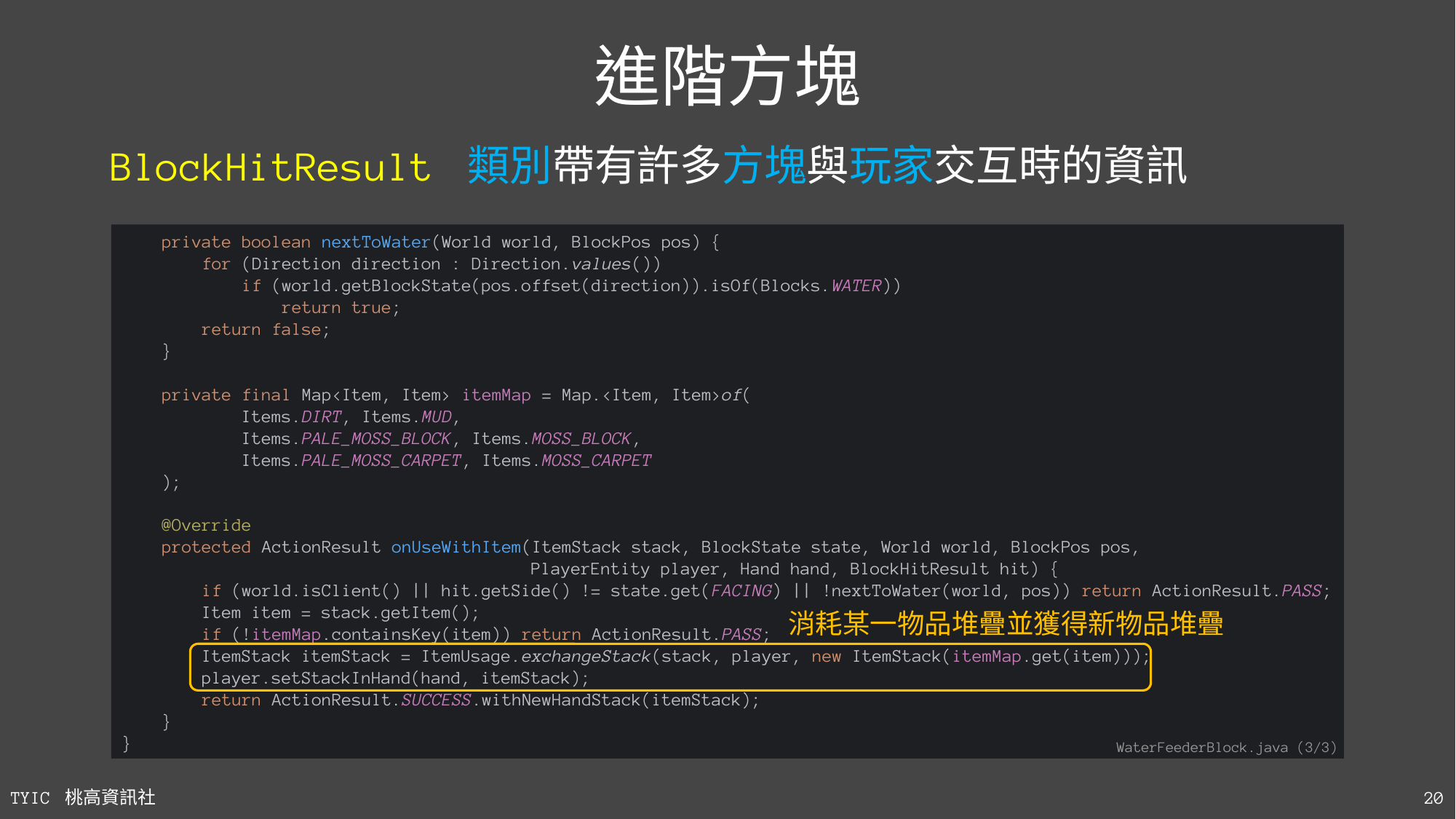

# 進階方塊
BlockHitResult 類別帶有許多方塊與玩家交互時的資訊
    private boolean nextToWater(World world, BlockPos pos) {
        for (Direction direction : Direction.values())
            if (world.getBlockState(pos.offset(direction)).isOf(Blocks.WATER))
                return true;
        return false;
    }
    private final Map<Item, Item> itemMap = Map.<Item, Item>of(
            Items.DIRT, Items.MUD,
            Items.PALE_MOSS_BLOCK, Items.MOSS_BLOCK,
            Items.PALE_MOSS_CARPET, Items.MOSS_CARPET
    );
    @Override
    protected ActionResult onUseWithItem(ItemStack stack, BlockState state, World world, BlockPos pos,
                                         PlayerEntity player, Hand hand, BlockHitResult hit) {
        if (world.isClient() || hit.getSide() != state.get(FACING) || !nextToWater(world, pos)) return ActionResult.PASS;
        Item item = stack.getItem();
        if (!itemMap.containsKey(item)) return ActionResult.PASS;
        ItemStack itemStack = ItemUsage.exchangeStack(stack, player, new ItemStack(itemMap.get(item)));
        player.setStackInHand(hand, itemStack);
        return ActionResult.SUCCESS.withNewHandStack(itemStack);
    }
}
消耗某一物品堆疊並獲得新物品堆疊

WaterFeederBlock.java (3/3)